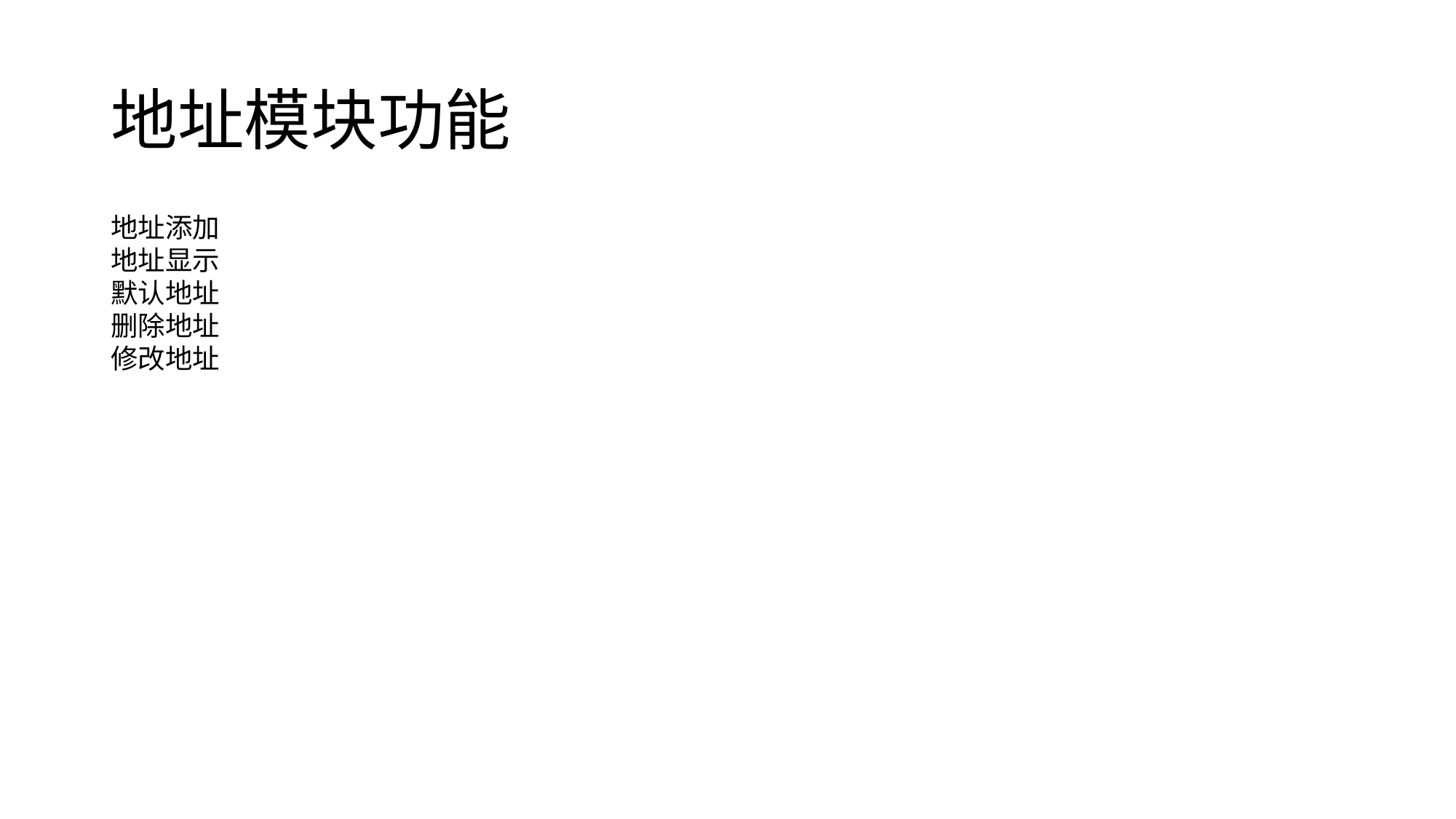

# 地址模块功能
地址添加
地址显示
默认地址
删除地址
修改地址